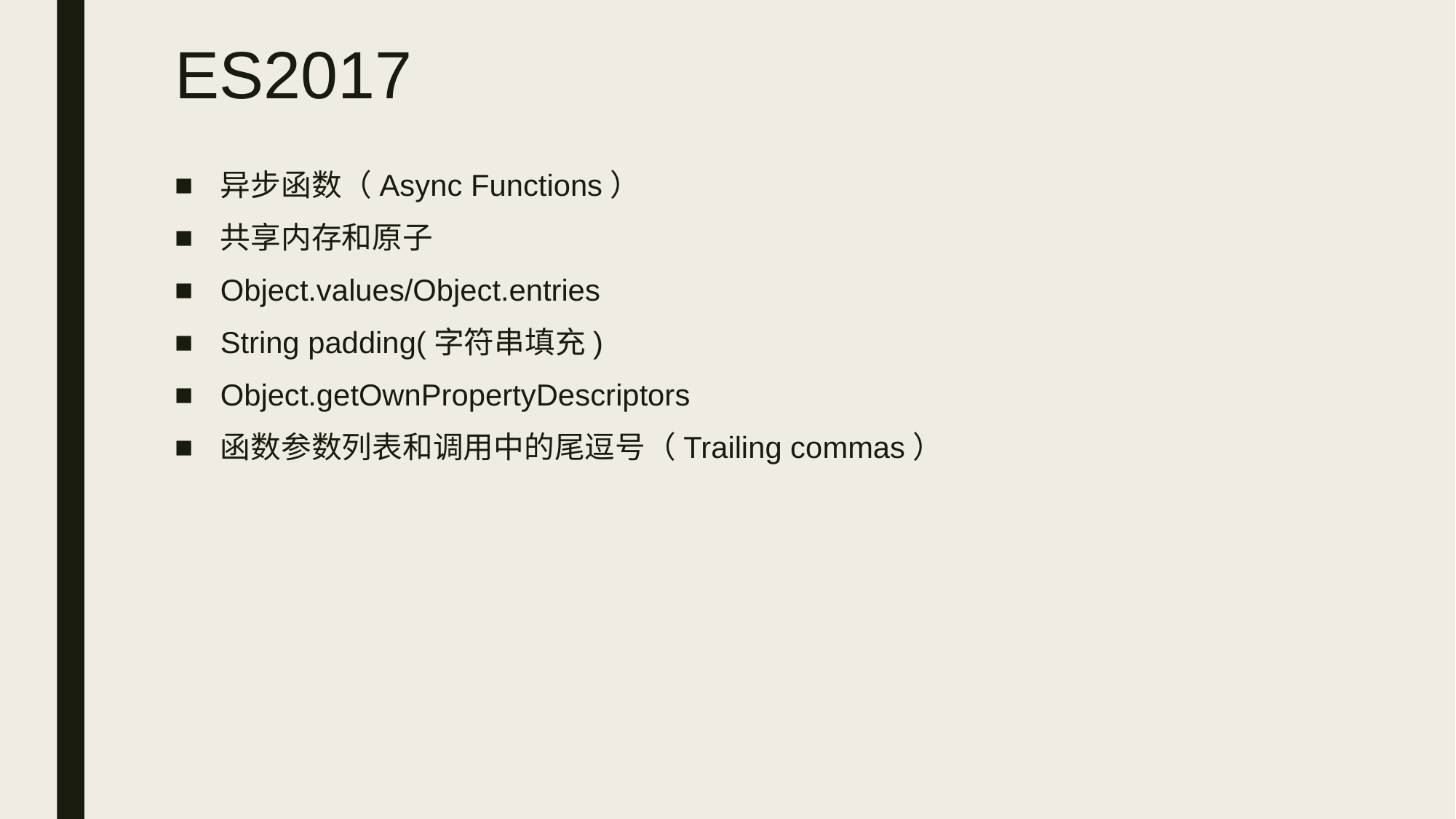

# ES2017
异步函数（Async Functions）
共享内存和原子
Object.values/Object.entries
String padding(字符串填充)
Object.getOwnPropertyDescriptors
函数参数列表和调用中的尾逗号（Trailing commas）